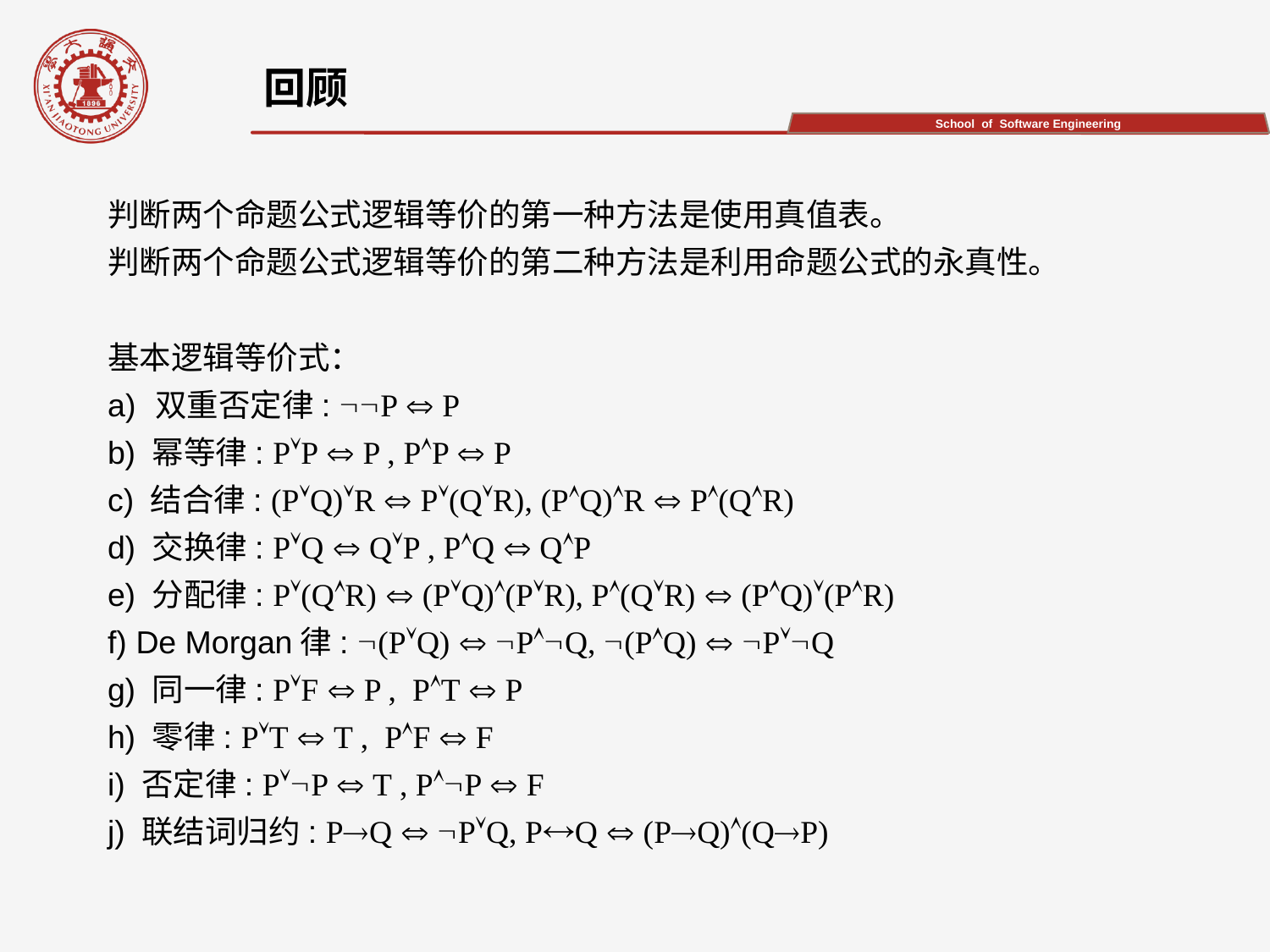

回顾
判断两个命题公式逻辑等价的第一种方法是使用真值表。
判断两个命题公式逻辑等价的第二种方法是利用命题公式的永真性。

基本逻辑等价式：
双重否定律: ¬¬P ⇔ P
b) 幂等律: P∨P ⇔ P , P∧P ⇔ P
c) 结合律: (P∨Q)∨R ⇔ P∨(Q∨R), (P∧Q)∧R ⇔ P∧(Q∧R)
d) 交换律: P∨Q ⇔ Q∨P , P∧Q ⇔ Q∧P
e) 分配律: P∨(Q∧R) ⇔ (P∨Q)∧(P∨R), P∧(Q∨R) ⇔ (P∧Q)∨(P∧R)
f) De Morgan律: ¬(P∨Q) ⇔ ¬P∧¬Q, ¬(P∧Q) ⇔ ¬P∨¬Q
g) 同一律: P∨F ⇔ P ,  P∧T ⇔ P
h) 零律: P∨T ⇔ T ,  P∧F ⇔ F
i) 否定律: P∨¬P ⇔ T , P∧¬P ⇔ F
j) 联结词归约: P→Q ⇔ ¬P∨Q, P↔Q ⇔ (P→Q)∧(Q→P)